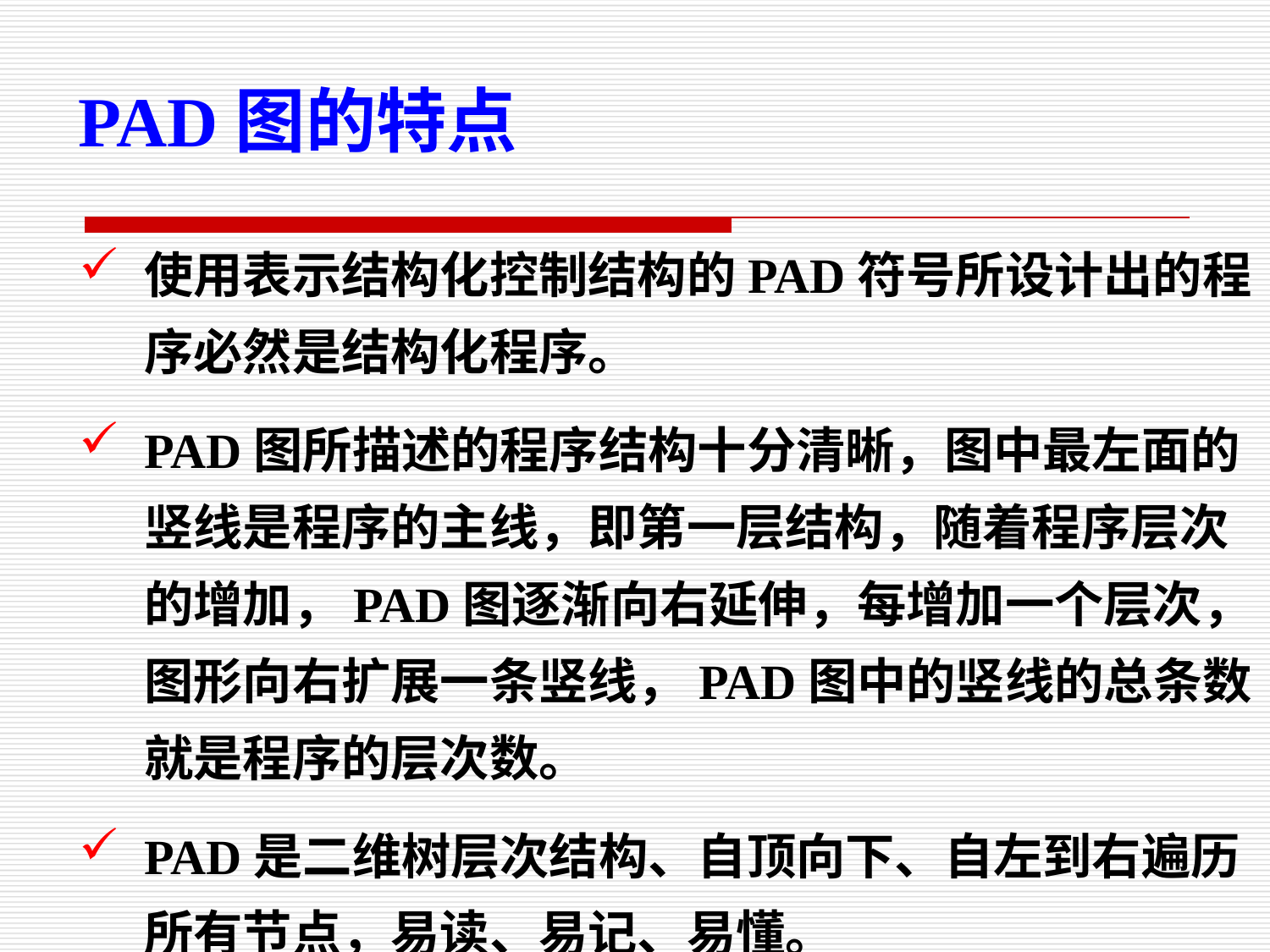

PAD图的特点
使用表示结构化控制结构的PAD符号所设计出的程序必然是结构化程序。
PAD图所描述的程序结构十分清晰，图中最左面的竖线是程序的主线，即第一层结构，随着程序层次的增加，PAD图逐渐向右延伸，每增加一个层次，图形向右扩展一条竖线，PAD图中的竖线的总条数就是程序的层次数。
PAD是二维树层次结构、自顶向下、自左到右遍历所有节点，易读、易记、易懂。